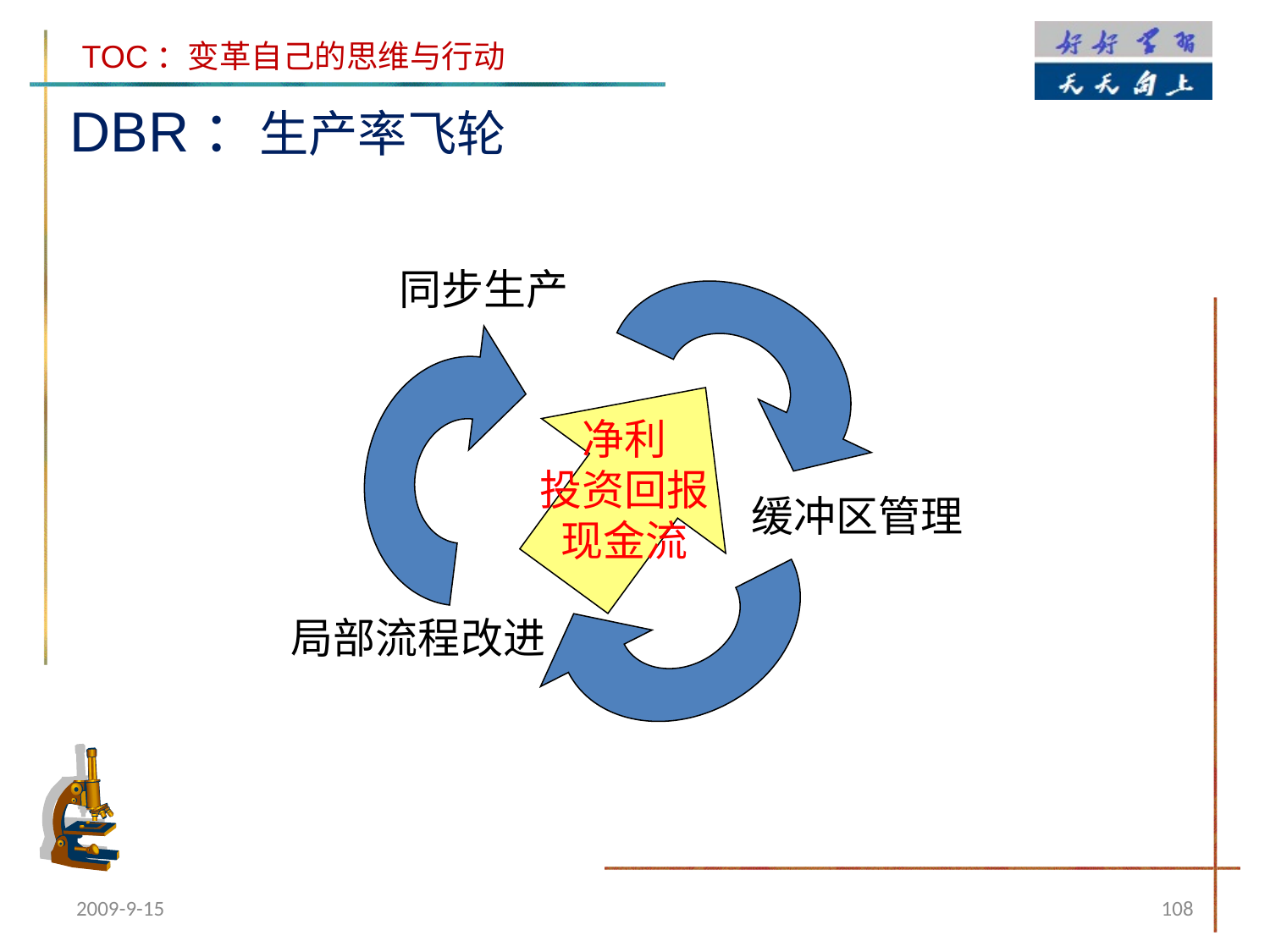

DBR：生产率飞轮
同步生产

净利
投资回报
现金流
缓冲区管理

局部流程改进
2009-9-15
108